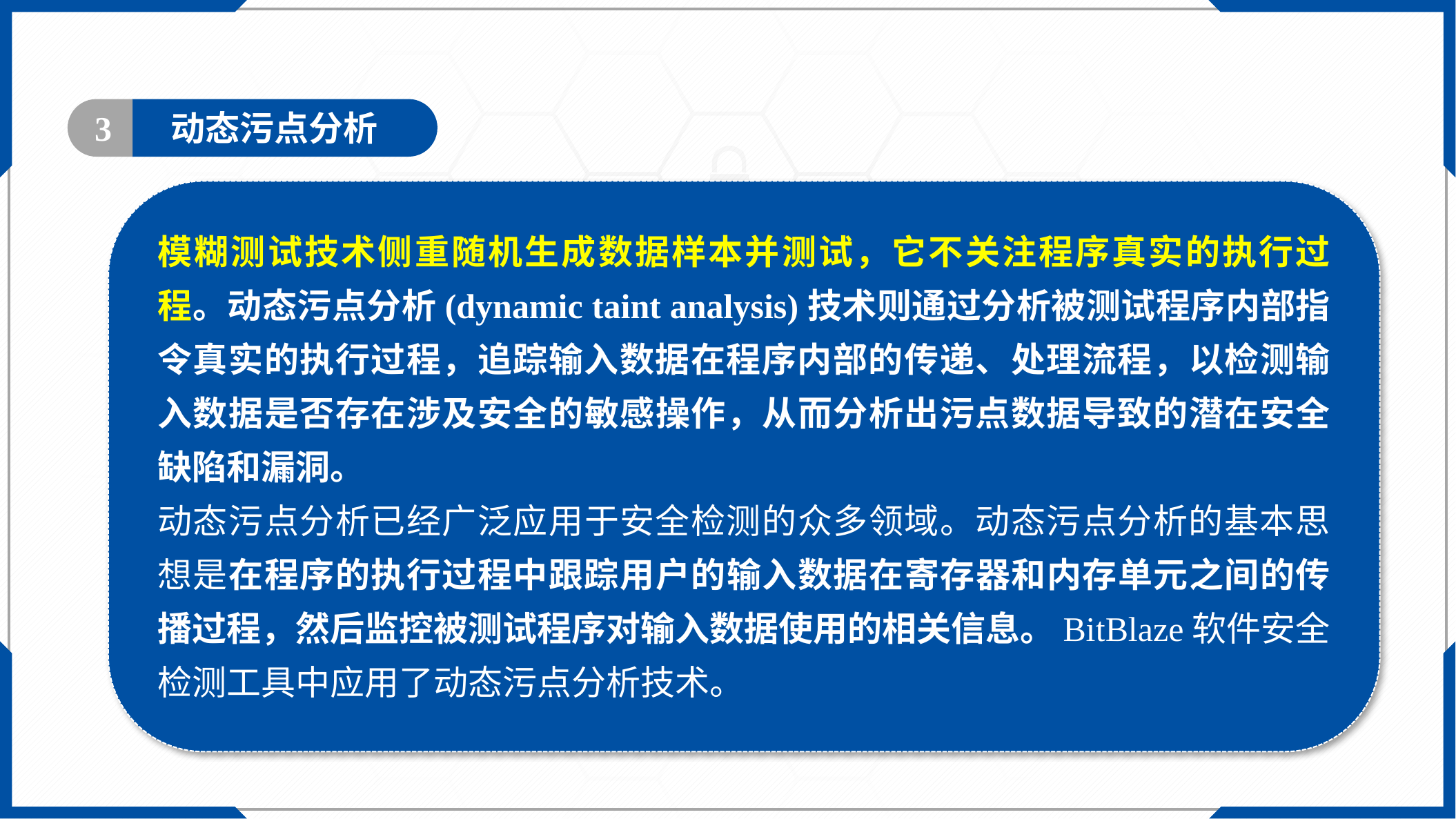

3
 动态污点分析

模糊测试技术侧重随机生成数据样本并测试，它不关注程序真实的执行过程。动态污点分析(dynamic taint analysis)技术则通过分析被测试程序内部指令真实的执行过程，追踪输入数据在程序内部的传递、处理流程，以检测输入数据是否存在涉及安全的敏感操作，从而分析出污点数据导致的潜在安全缺陷和漏洞。
动态污点分析已经广泛应用于安全检测的众多领域。动态污点分析的基本思想是在程序的执行过程中跟踪用户的输入数据在寄存器和内存单元之间的传播过程，然后监控被测试程序对输入数据使用的相关信息。BitBlaze软件安全检测工具中应用了动态污点分析技术。